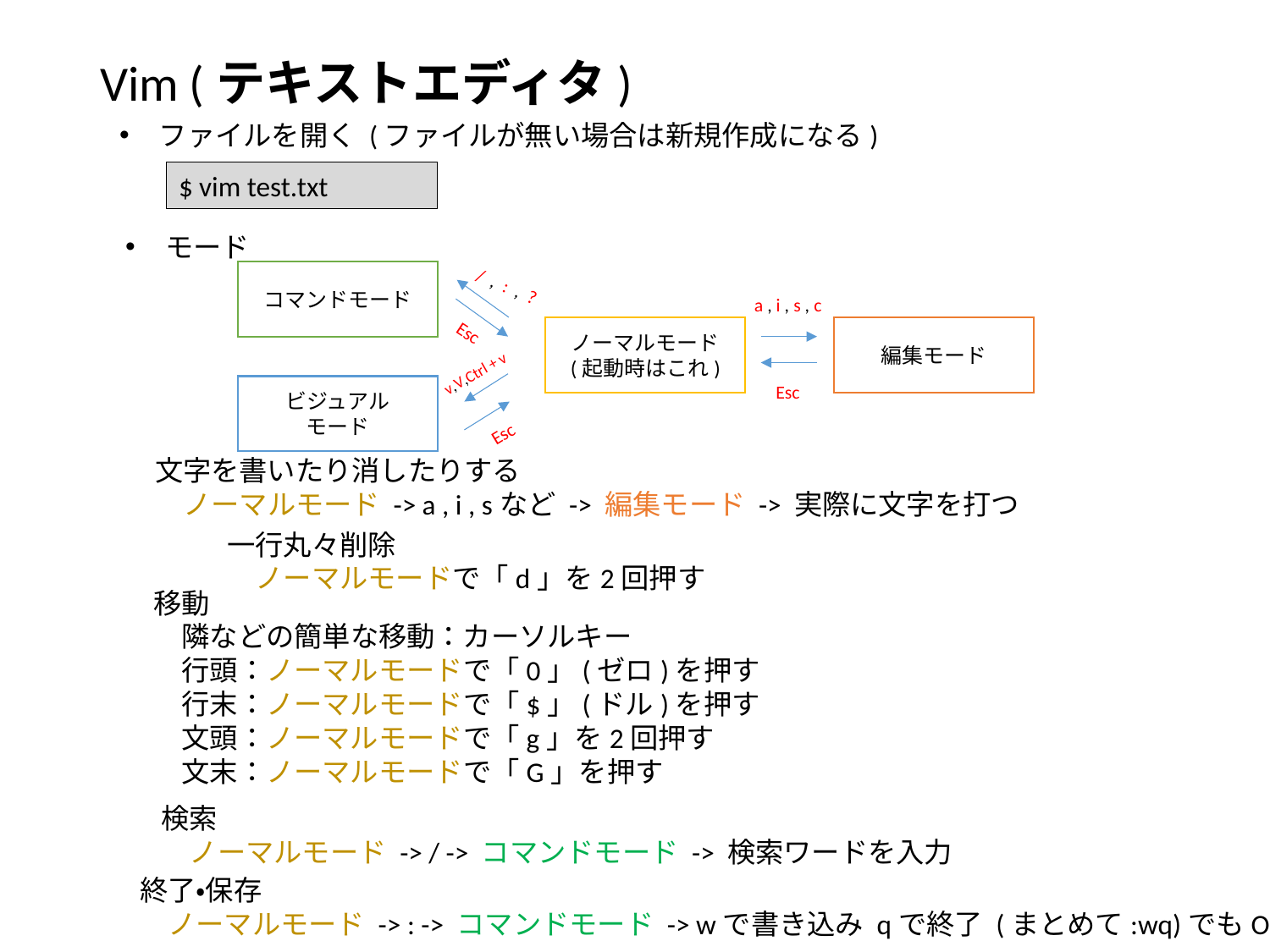

# Vim (テキストエディタ)
ファイルを開く (ファイルが無い場合は新規作成になる)
$ vim test.txt
モード
コマンドモード
a , i , s , c
Esc
ノーマルモード
(起動時はこれ)
編集モード
v,V,Ctrl + v
Esc
ビジュアル
モード
Esc
/  ,  :  ,  ?
文字を書いたり消したりする
　ノーマルモード -> a , i , sなど -> 編集モード -> 実際に文字を打つ
一行丸々削除
　ノーマルモードで「d」を2回押す
移動
　隣などの簡単な移動：カーソルキー
　行頭：ノーマルモードで「0」(ゼロ)を押す
　行末：ノーマルモードで「$」(ドル)を押す
　文頭：ノーマルモードで「g」を2回押す
　文末：ノーマルモードで「G」を押す
検索
　ノーマルモード -> / -> コマンドモード -> 検索ワードを入力
終了・保存
　ノーマルモード -> : -> コマンドモード -> wで書き込み qで終了 (まとめて:wq)でもOK